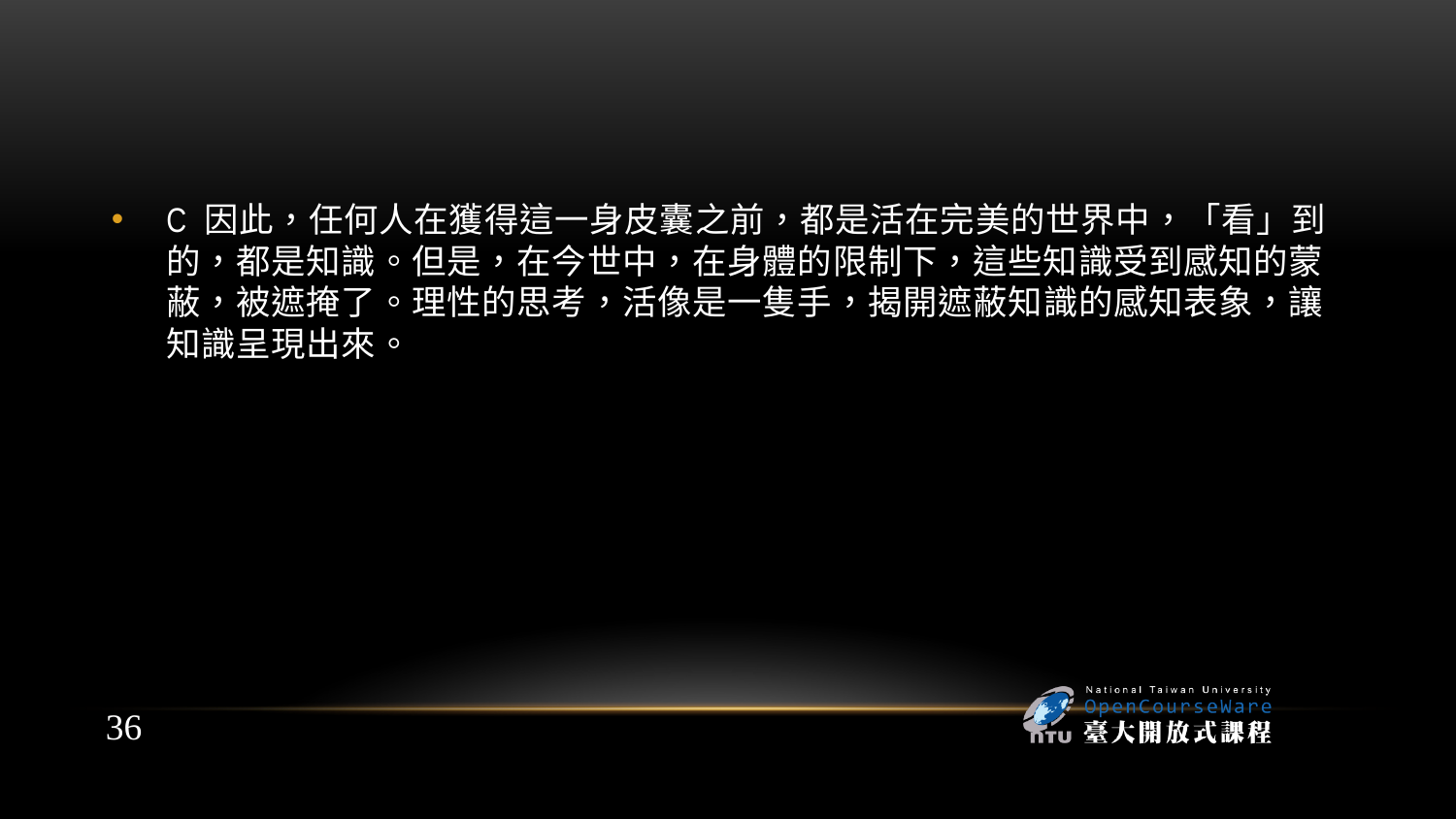

C 因此，任何人在獲得這一身皮囊之前，都是活在完美的世界中，「看」到的，都是知識。但是，在今世中，在身體的限制下，這些知識受到感知的蒙蔽，被遮掩了。理性的思考，活像是一隻手，揭開遮蔽知識的感知表象，讓知識呈現出來。
36